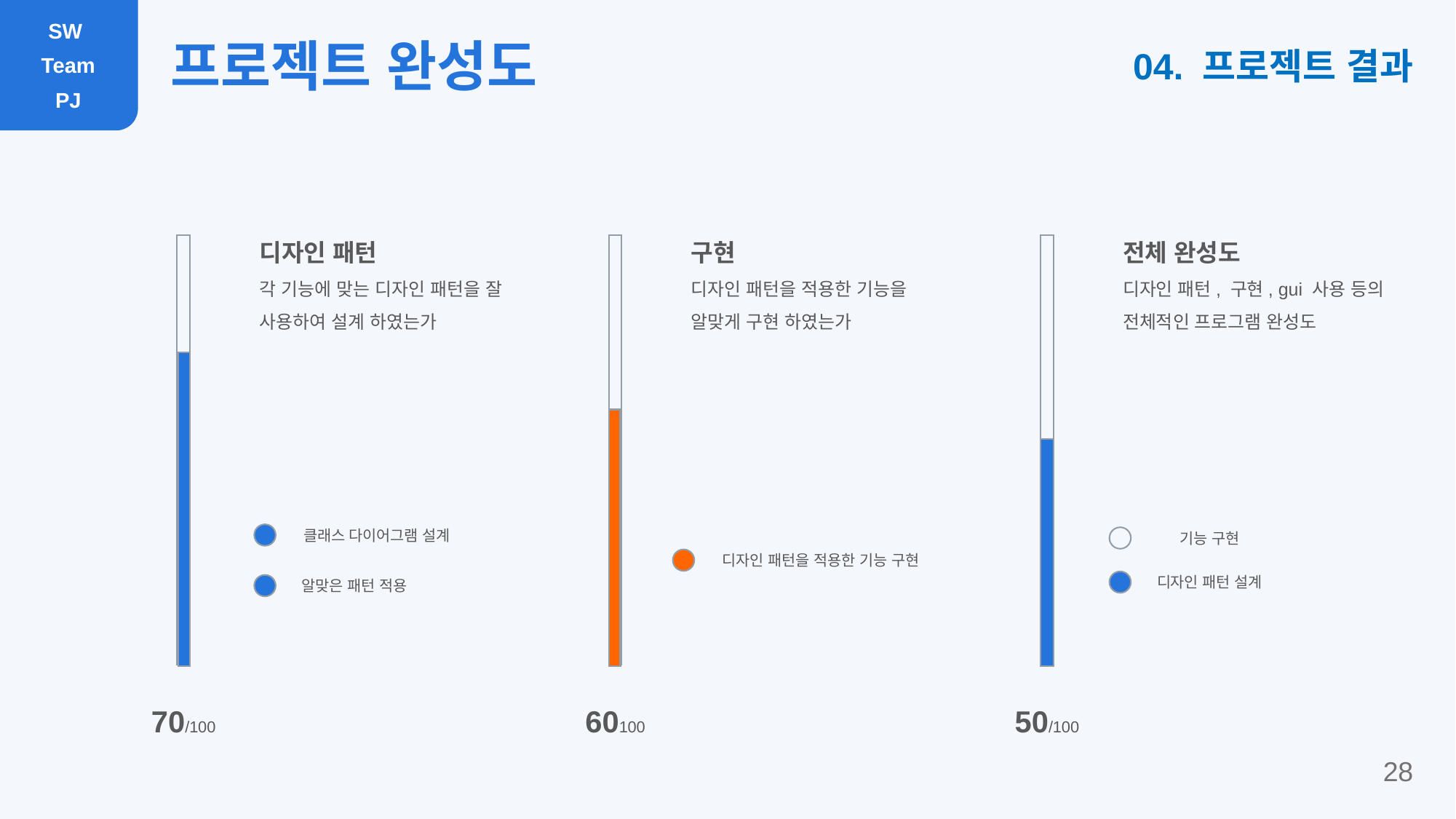

SW
 Team
PJ
프로젝트 완성도
04. 프로젝트 결과
디자인 패턴
각 기능에 맞는 디자인 패턴을 잘 사용하여 설계 하였는가
구현
디자인 패턴을 적용한 기능을 알맞게 구현 하였는가
전체 완성도
디자인 패턴, 구현, gui 사용 등의 전체적인 프로그램 완성도

클래스 다이어그램 설계
기능 구현

디자인 패턴을 적용한 기능 구현

디자인 패턴 설계
알맞은 패턴 적용

70/100
60100
50/100
28